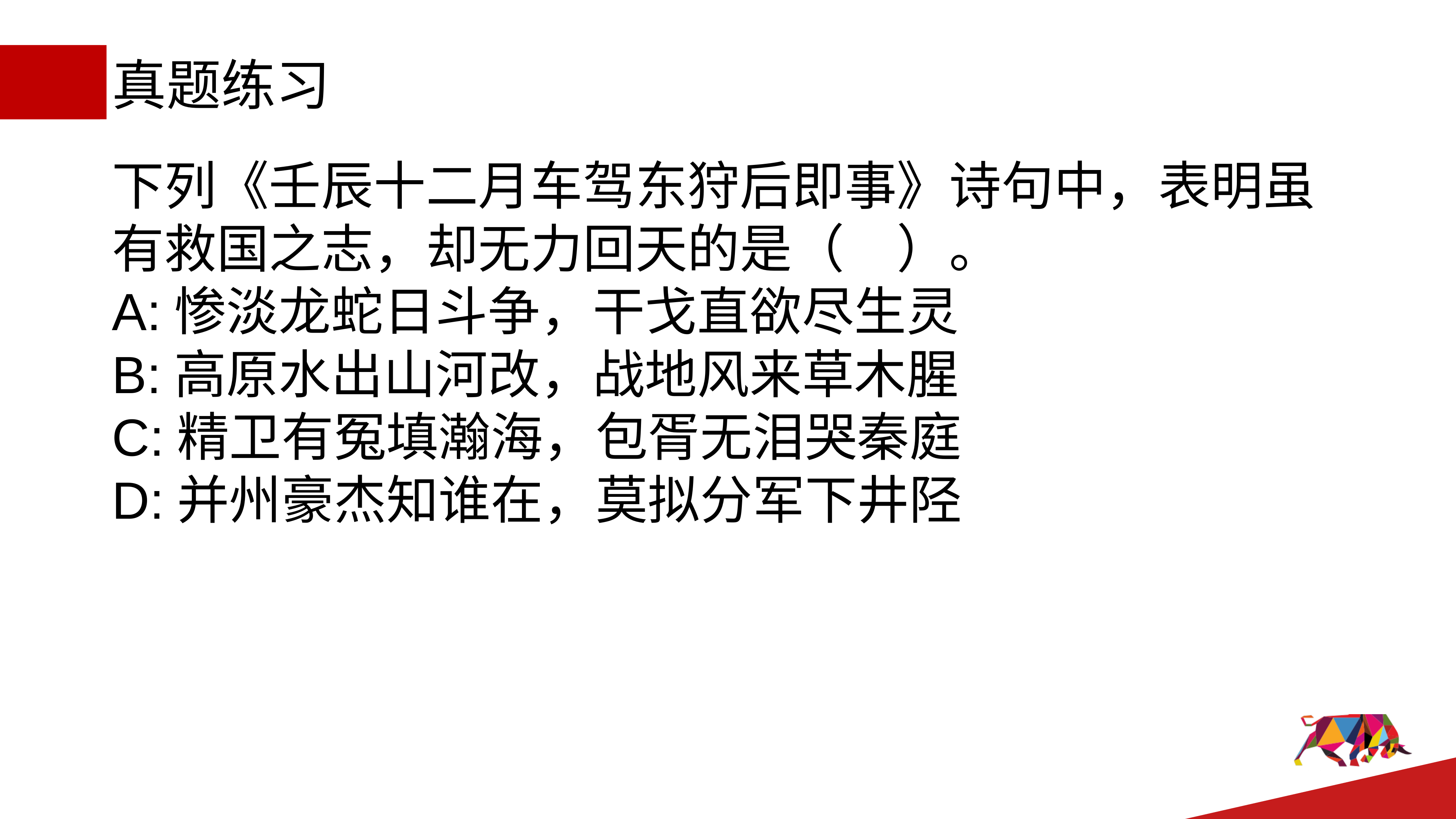

# 真题练习
下列《壬辰十二月车驾东狩后即事》诗句中，表明虽有救国之志，却无力回天的是（　）。
A:惨淡龙蛇日斗争，干戈直欲尽生灵
B:高原水出山河改，战地风来草木腥
C:精卫有冤填瀚海，包胥无泪哭秦庭
D:并州豪杰知谁在，莫拟分军下井陉